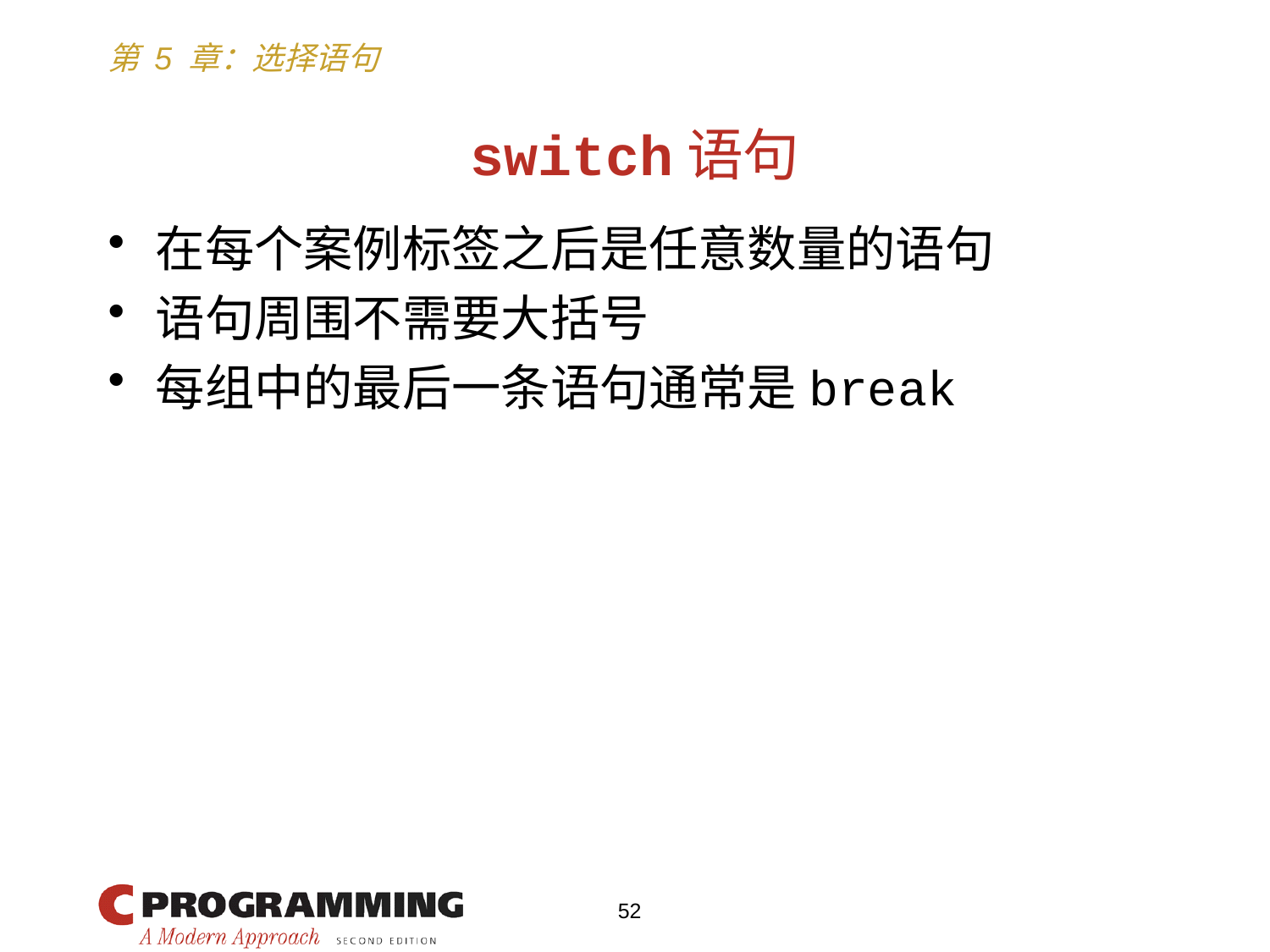

# switch语句
在每个案例标签之后是任意数量的语句
语句周围不需要大括号
每组中的最后一条语句通常是break

52